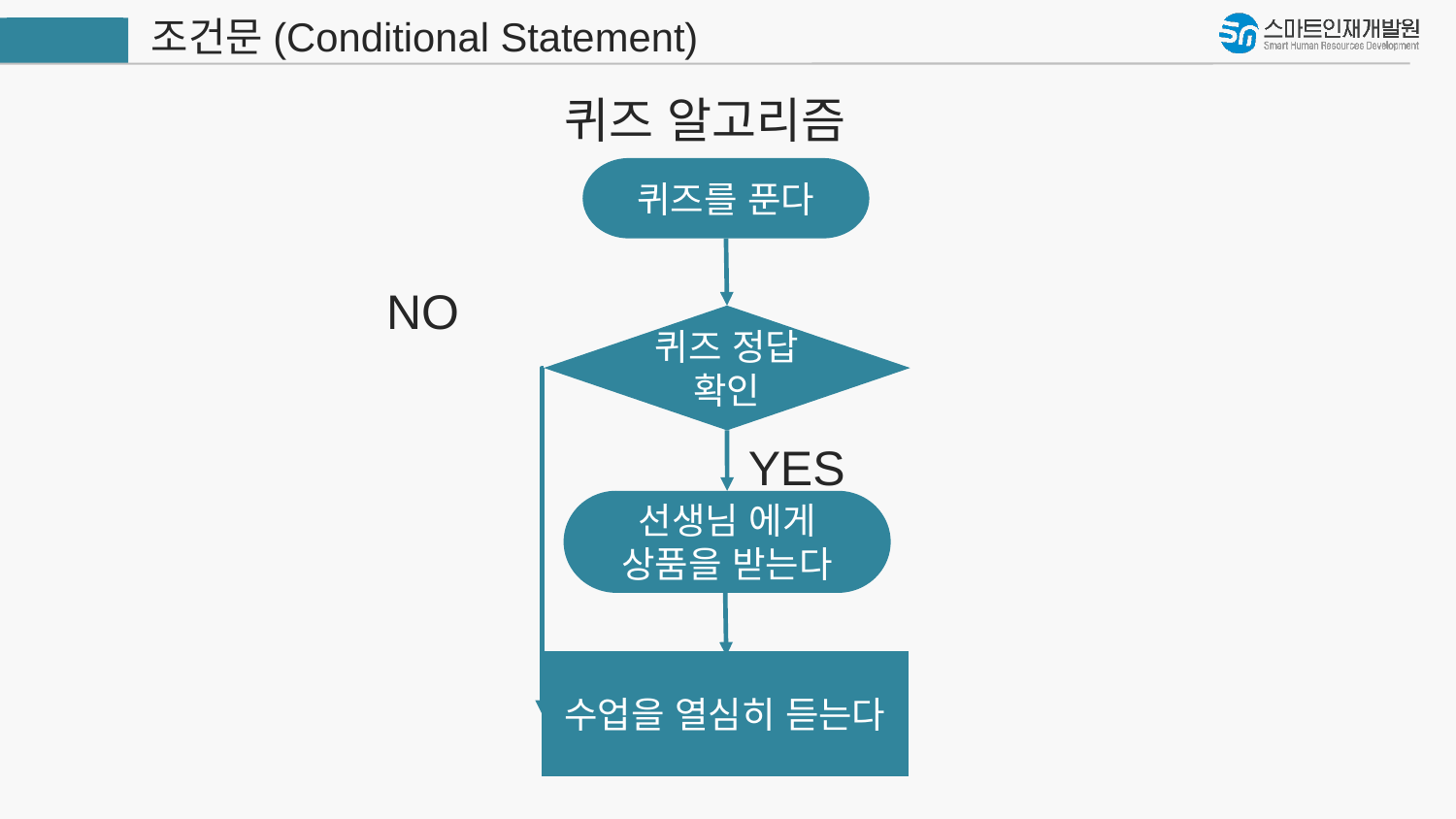

조건문(Conditional Statement)

Java
퀴즈 알고리즘
퀴즈를 푼다
NO

퀴즈 정답 확인
YES
선생님 에게 상품을 받는다
수업을 열심히 듣는다